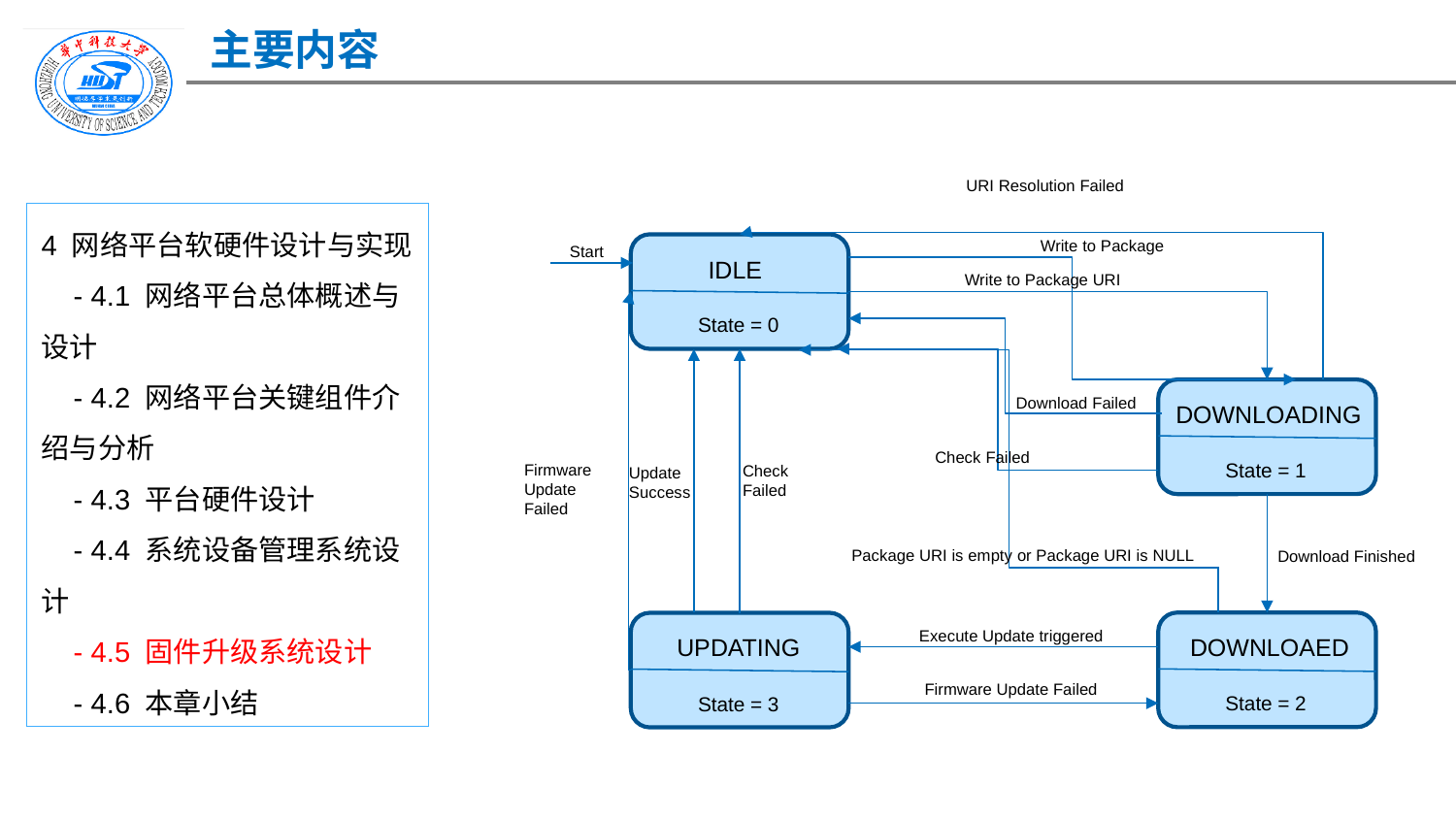

主要内容
URI Resolution Failed
Write to Package
Start

IDLE
State = 0
Write to Package URI

DOWNLOADING
State = 1
Download Failed
Check Failed
Firmware Update Failed
Check Failed
Update Success
Package URI is empty or Package URI is NULL
Download Finished

DOWNLOAED
State = 2

UPDATING
State = 3
Execute Update triggered
Firmware Update Failed
4 网络平台软硬件设计与实现
    - 4.1 网络平台总体概述与设计
    - 4.2 网络平台关键组件介绍与分析
    - 4.3 平台硬件设计
    - 4.4 系统设备管理系统设计
    - 4.5 固件升级系统设计
    - 4.6 本章小结